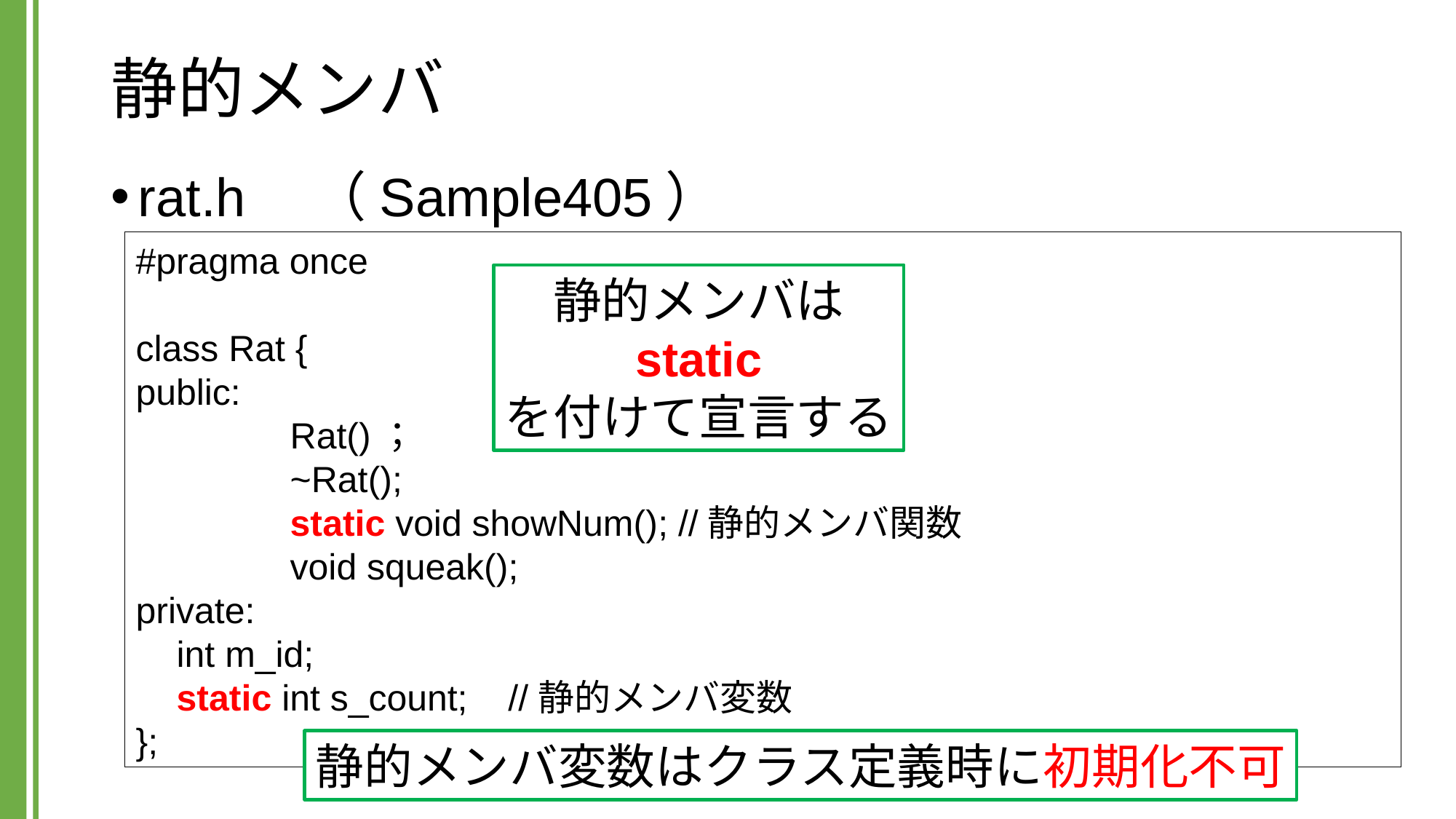

# 静的メンバ
rat.h　（Sample405）

#pragma once

class Rat {
public:
　　　　Rat()；
　　　　~Rat();
　　　　static void showNum(); //静的メンバ関数
　　　　void squeak();
private:
    int m_id;
    static int s_count;    //静的メンバ変数
};
静的メンバは
static
を付けて宣言する
静的メンバ変数はクラス定義時に初期化不可